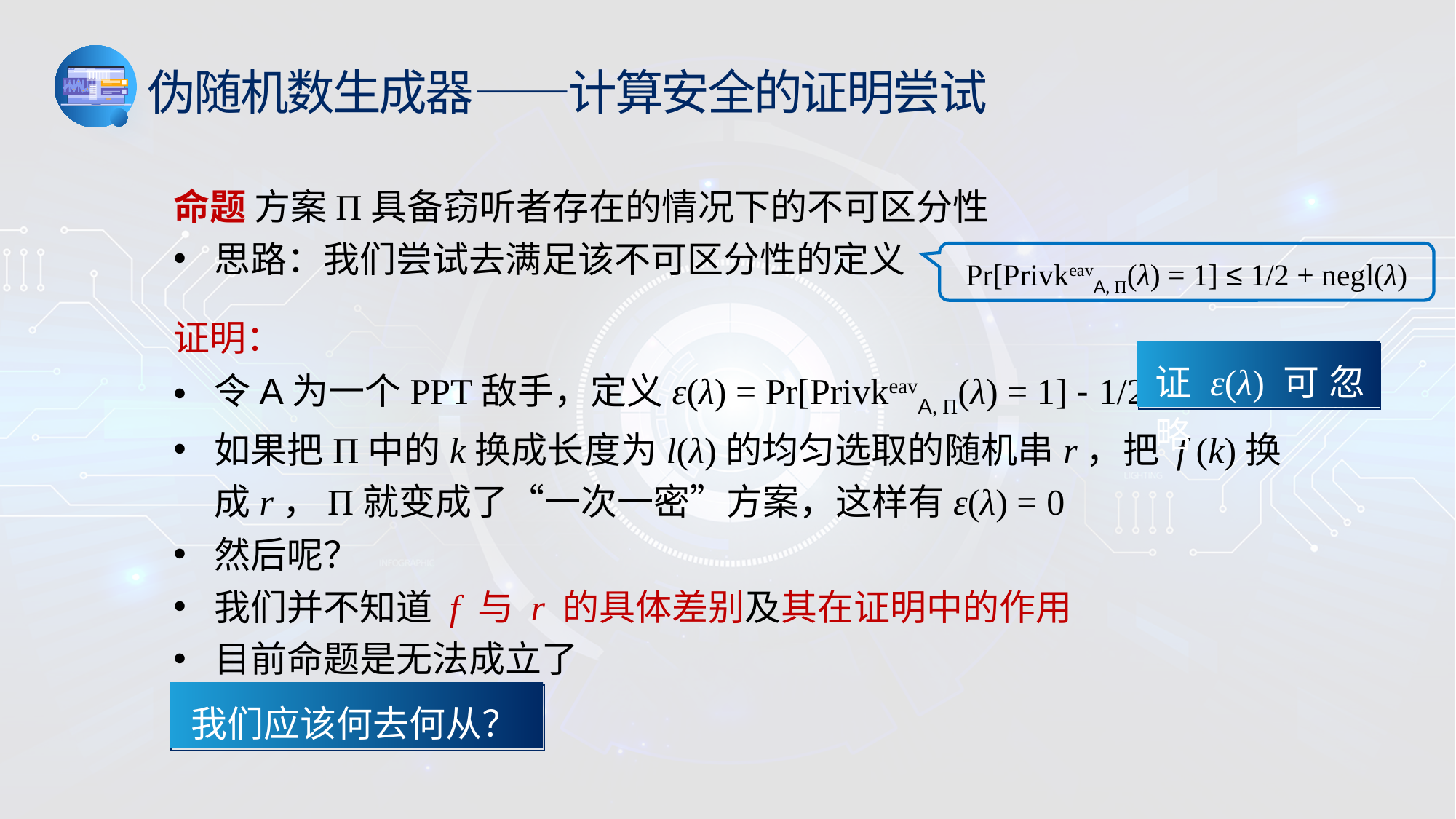

伪随机数生成器——计算安全的证明尝试

命题 方案Π具备窃听者存在的情况下的不可区分性
思路：我们尝试去满足该不可区分性的定义
Pr[PrivkeavA, Π(λ) = 1] ≤ 1/2 + negl(λ)
证明：
令A为一个PPT敌手，定义ε(λ) = Pr[PrivkeavA, Π(λ) = 1] - 1/2
如果把Π中的k换成长度为l(λ)的均匀选取的随机串r，把 f (k)换成r，Π就变成了“一次一密”方案，这样有ε(λ) = 0
然后呢？
我们并不知道 f 与 r 的具体差别及其在证明中的作用
目前命题是无法成立了

证ε(λ)可忽略

我们应该何去何从？